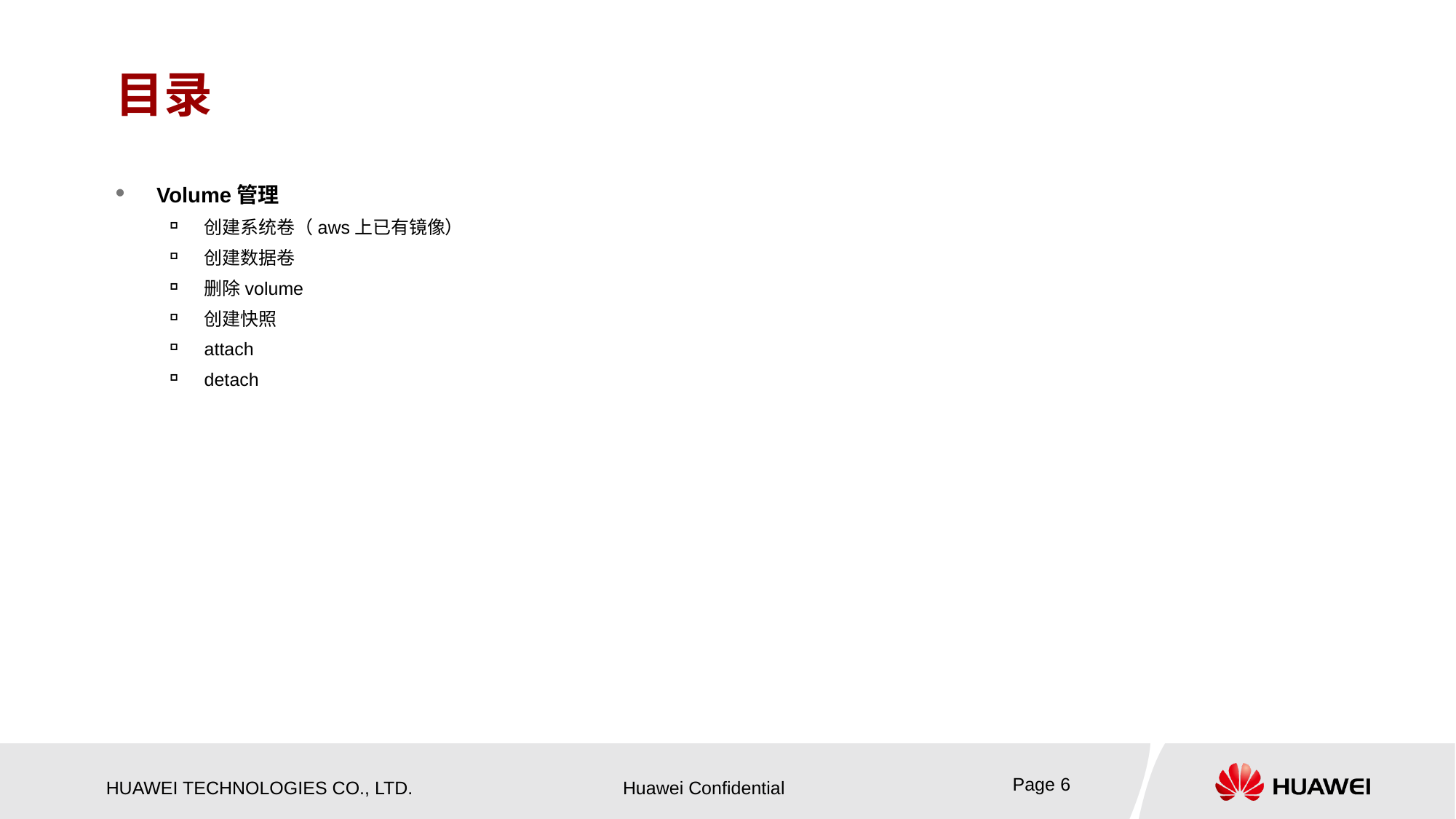

# 目录
Volume管理
创建系统卷（aws上已有镜像）
创建数据卷
删除volume
创建快照
attach
detach